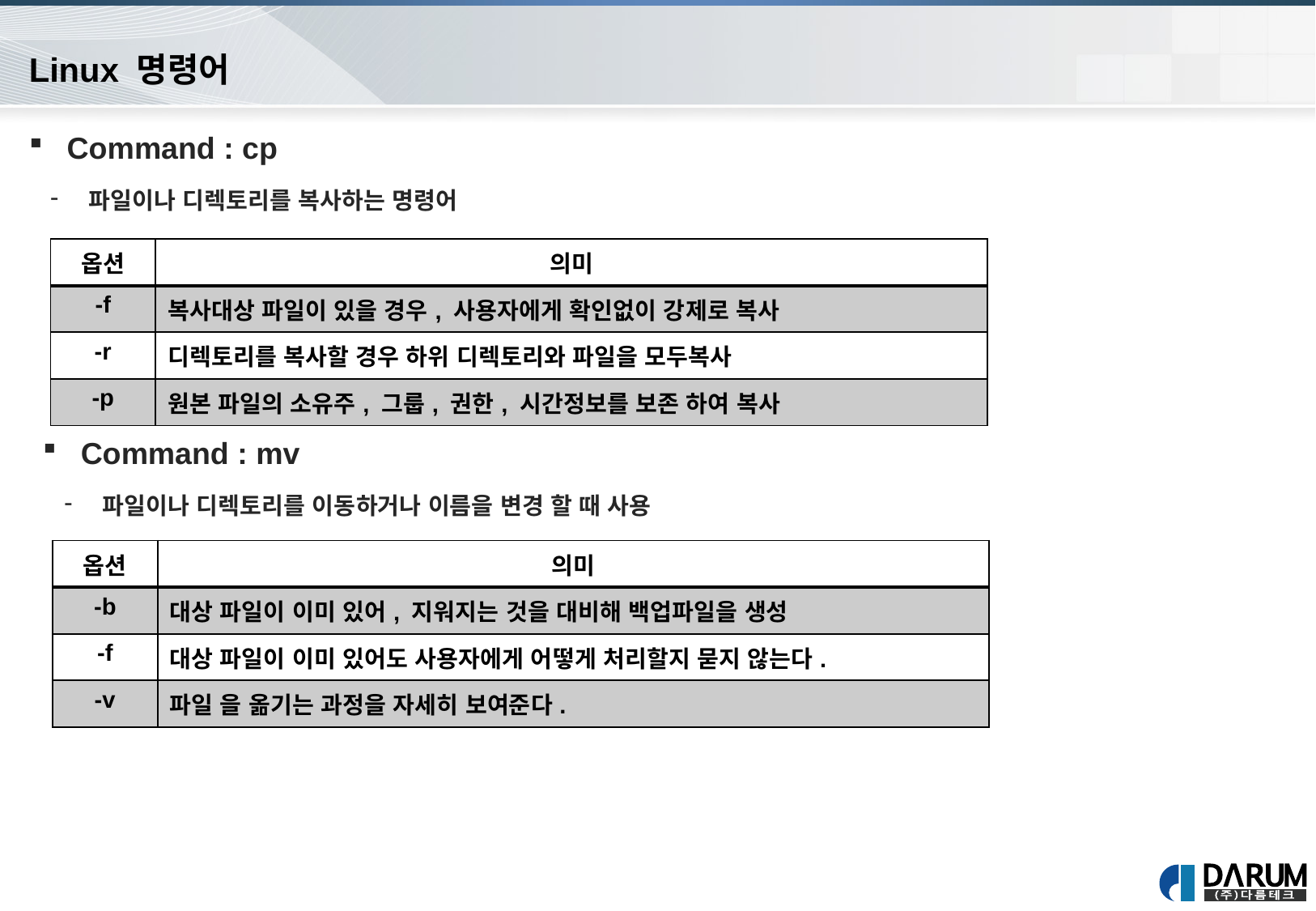

Linux 명령어

Command : cp
파일이나 디렉토리를 복사하는 명령어
| 옵션 | 의미 |
| --- | --- |
| -f | 복사대상 파일이 있을 경우, 사용자에게 확인없이 강제로 복사 |
| -r | 디렉토리를 복사할 경우 하위 디렉토리와 파일을 모두복사 |
| -p | 원본 파일의 소유주, 그룹, 권한, 시간정보를 보존 하여 복사 |
Command : mv
파일이나 디렉토리를 이동하거나 이름을 변경 할 때 사용
| 옵션 | 의미 |
| --- | --- |
| -b | 대상 파일이 이미 있어, 지워지는 것을 대비해 백업파일을 생성 |
| -f | 대상 파일이 이미 있어도 사용자에게 어떻게 처리할지 묻지 않는다. |
| -v | 파일 을 옮기는 과정을 자세히 보여준다. |